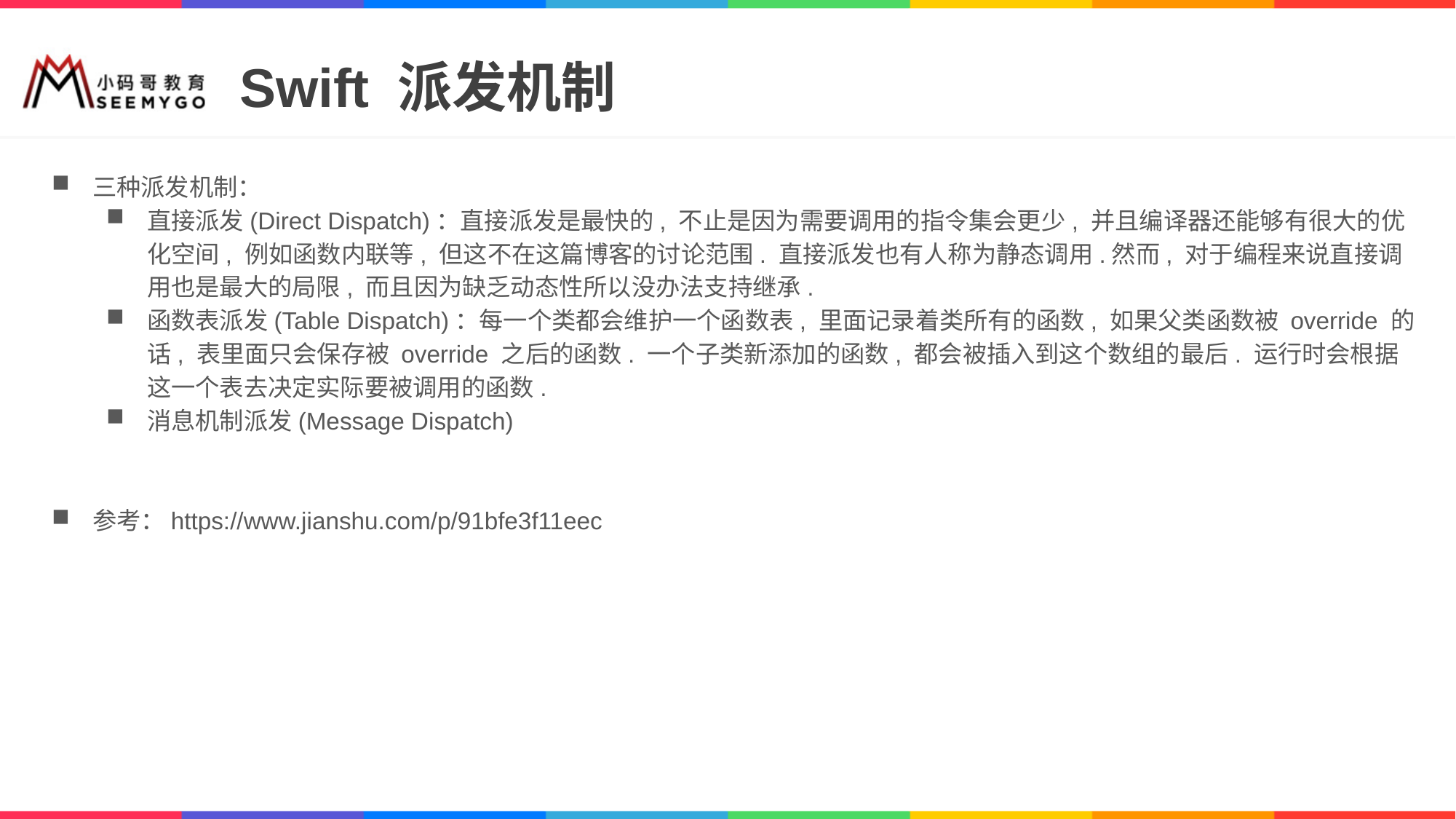

# Swift 派发机制
三种派发机制：
直接派发(Direct Dispatch)：直接派发是最快的, 不止是因为需要调用的指令集会更少, 并且编译器还能够有很大的优化空间, 例如函数内联等, 但这不在这篇博客的讨论范围. 直接派发也有人称为静态调用.然而, 对于编程来说直接调用也是最大的局限, 而且因为缺乏动态性所以没办法支持继承.
函数表派发(Table Dispatch)：每一个类都会维护一个函数表, 里面记录着类所有的函数, 如果父类函数被 override 的话, 表里面只会保存被 override 之后的函数. 一个子类新添加的函数, 都会被插入到这个数组的最后. 运行时会根据这一个表去决定实际要被调用的函数.
消息机制派发(Message Dispatch)

参考：https://www.jianshu.com/p/91bfe3f11eec